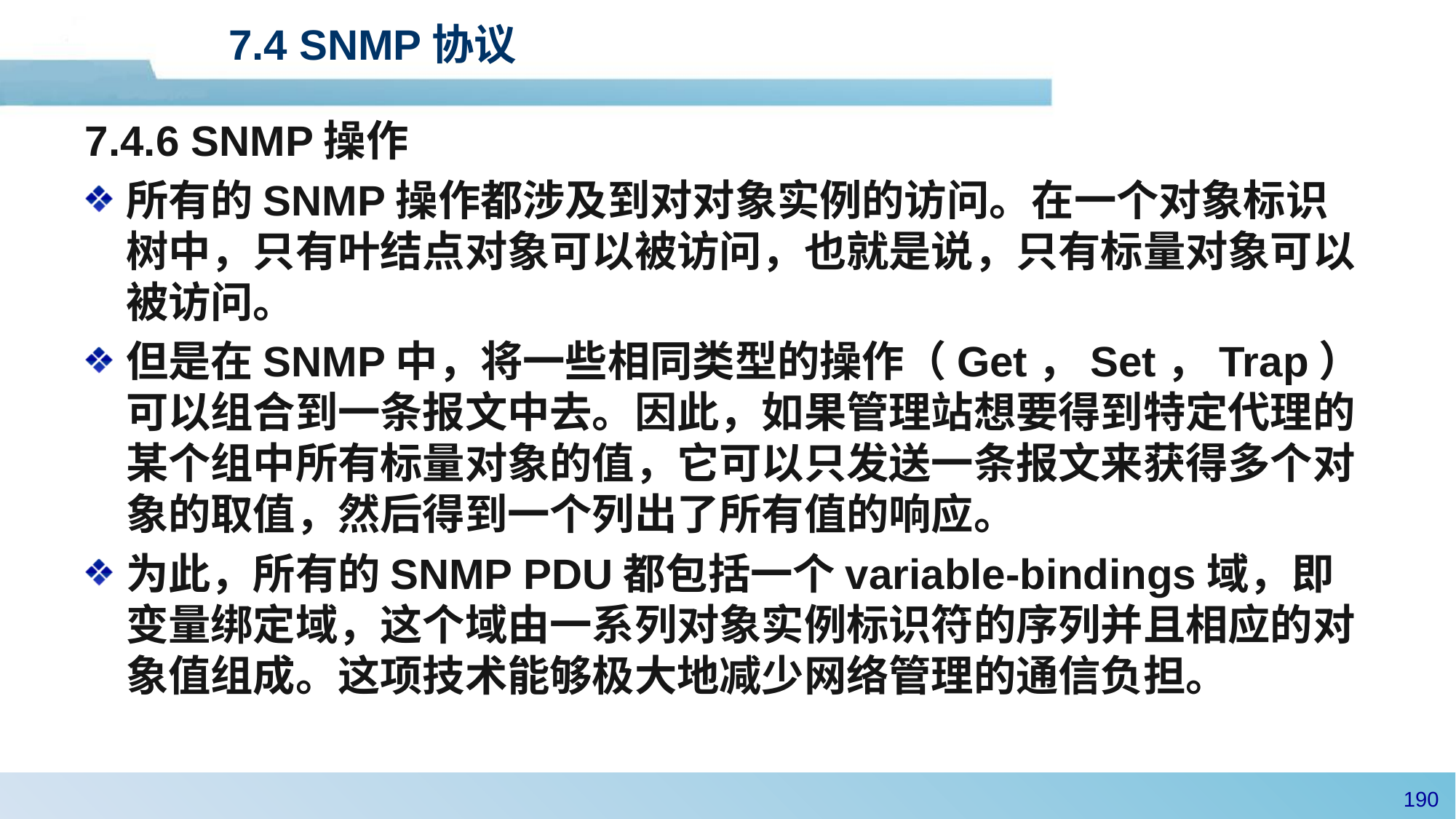

# 7.4 SNMP协议
7.4.6 SNMP操作
所有的SNMP操作都涉及到对对象实例的访问。在一个对象标识树中，只有叶结点对象可以被访问，也就是说，只有标量对象可以被访问。
但是在SNMP中，将一些相同类型的操作（Get，Set，Trap）可以组合到一条报文中去。因此，如果管理站想要得到特定代理的某个组中所有标量对象的值，它可以只发送一条报文来获得多个对象的取值，然后得到一个列出了所有值的响应。
为此，所有的SNMP PDU都包括一个variable-bindings域，即变量绑定域，这个域由一系列对象实例标识符的序列并且相应的对象值组成。这项技术能够极大地减少网络管理的通信负担。
190